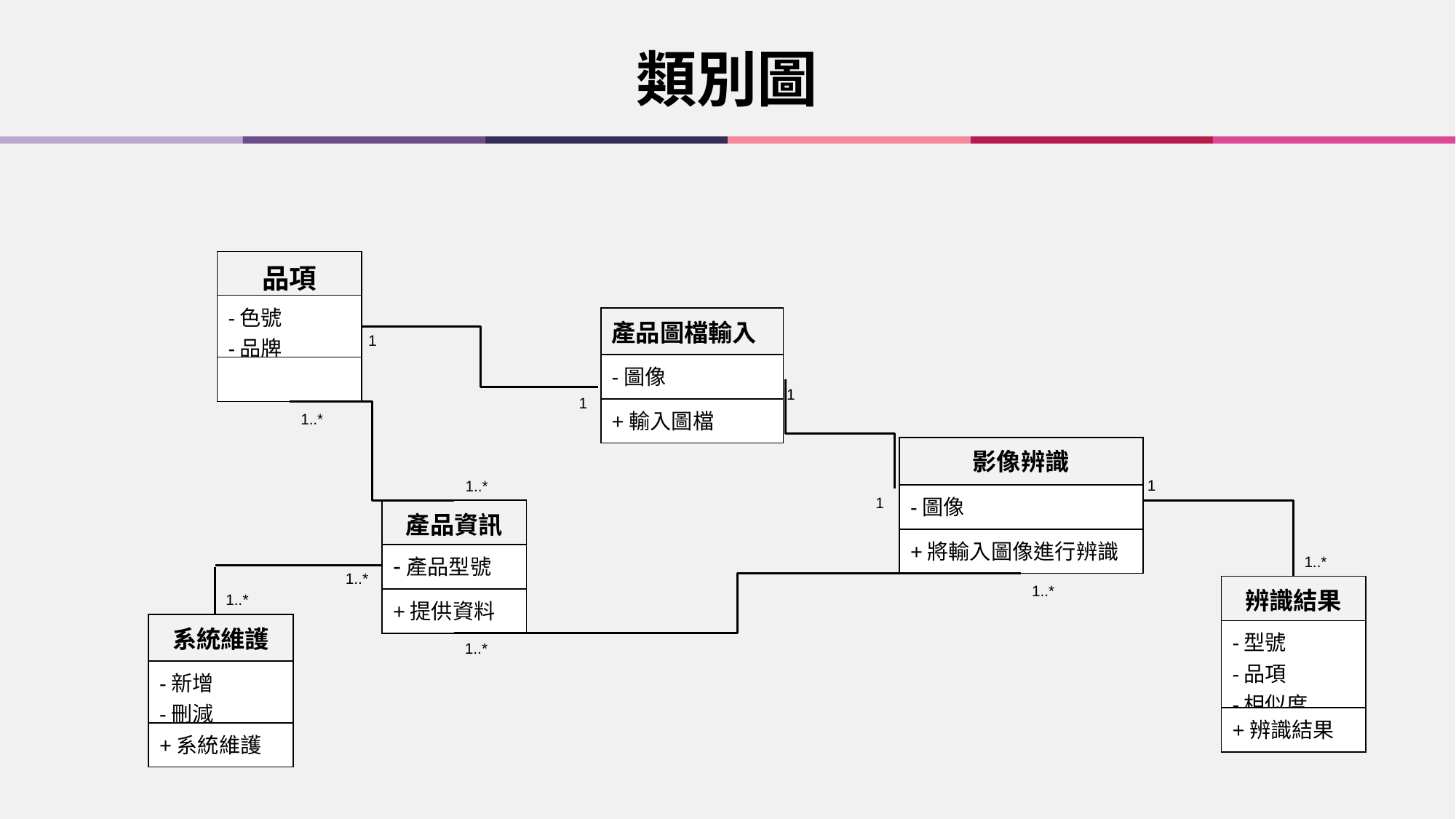

類別圖
| 品項 |
| --- |
| -色號 -品牌 |
|  |
| 產品圖檔輸入 |
| --- |
| -圖像 |
| +輸入圖檔 |
1
1
1
1..*
| 影像辨識 |
| --- |
| -圖像 |
| +將輸入圖像進行辨識 |
1
1..*
1
| 產品資訊 |
| --- |
| -產品型號 |
| +提供資料 |
1..*
1..*
| 辨識結果 |
| --- |
| -型號 -品項 -相似度 |
| +辨識結果 |
1..*
1..*
| 系統維護 |
| --- |
| -新增 -刪減 |
| +系統維護 |
1..*